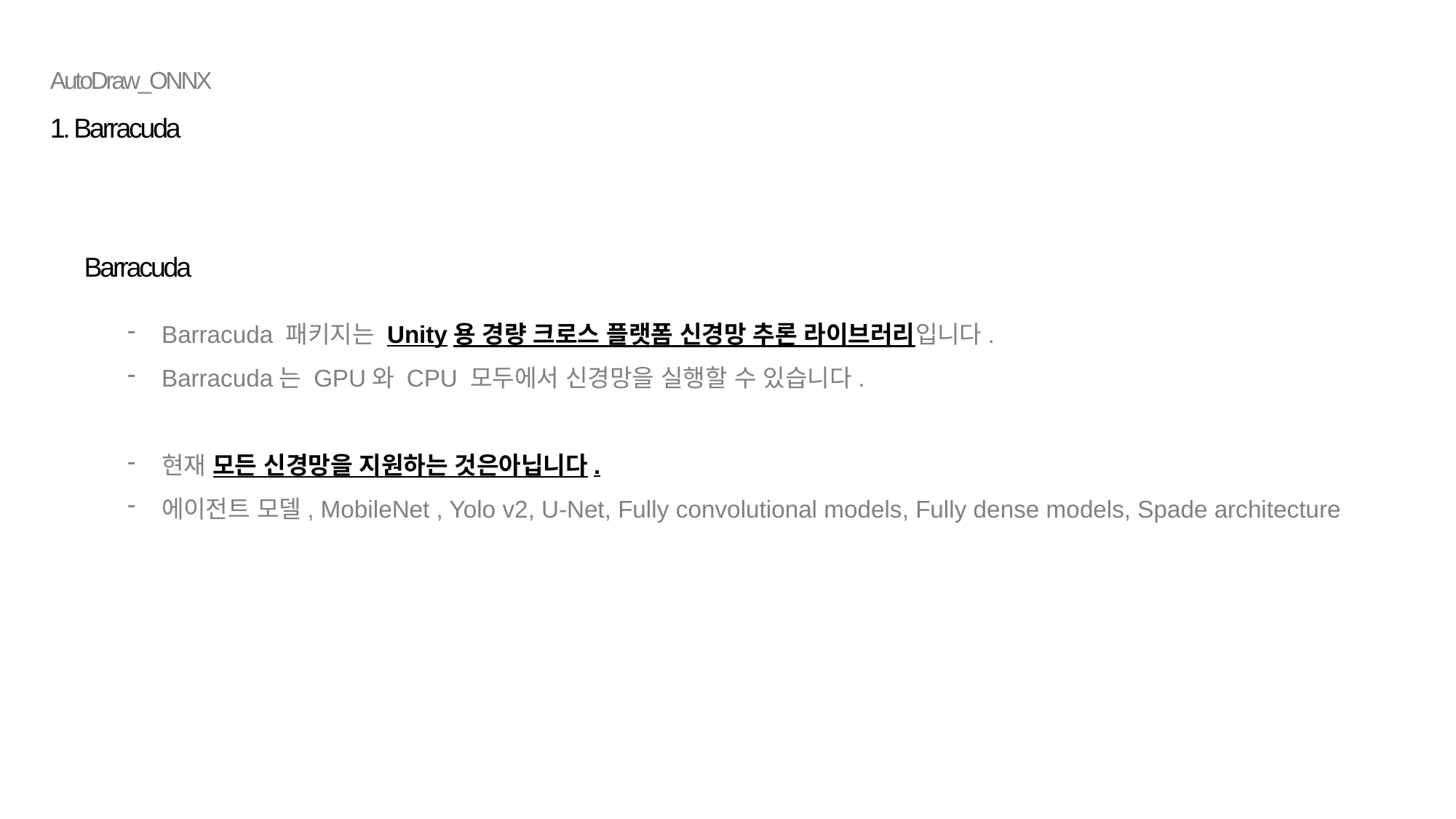

AutoDraw_ONNX
1. Barracuda
Barracuda
Barracuda 패키지는 Unity용 경량 크로스 플랫폼 신경망 추론 라이브러리입니다.
Barracuda는 GPU와 CPU 모두에서 신경망을 실행할 수 있습니다.

현재 모든 신경망을 지원하는 것은아닙니다.
에이전트 모델, MobileNet , Yolo v2, U-Net, Fully convolutional models, Fully dense models, Spade architecture